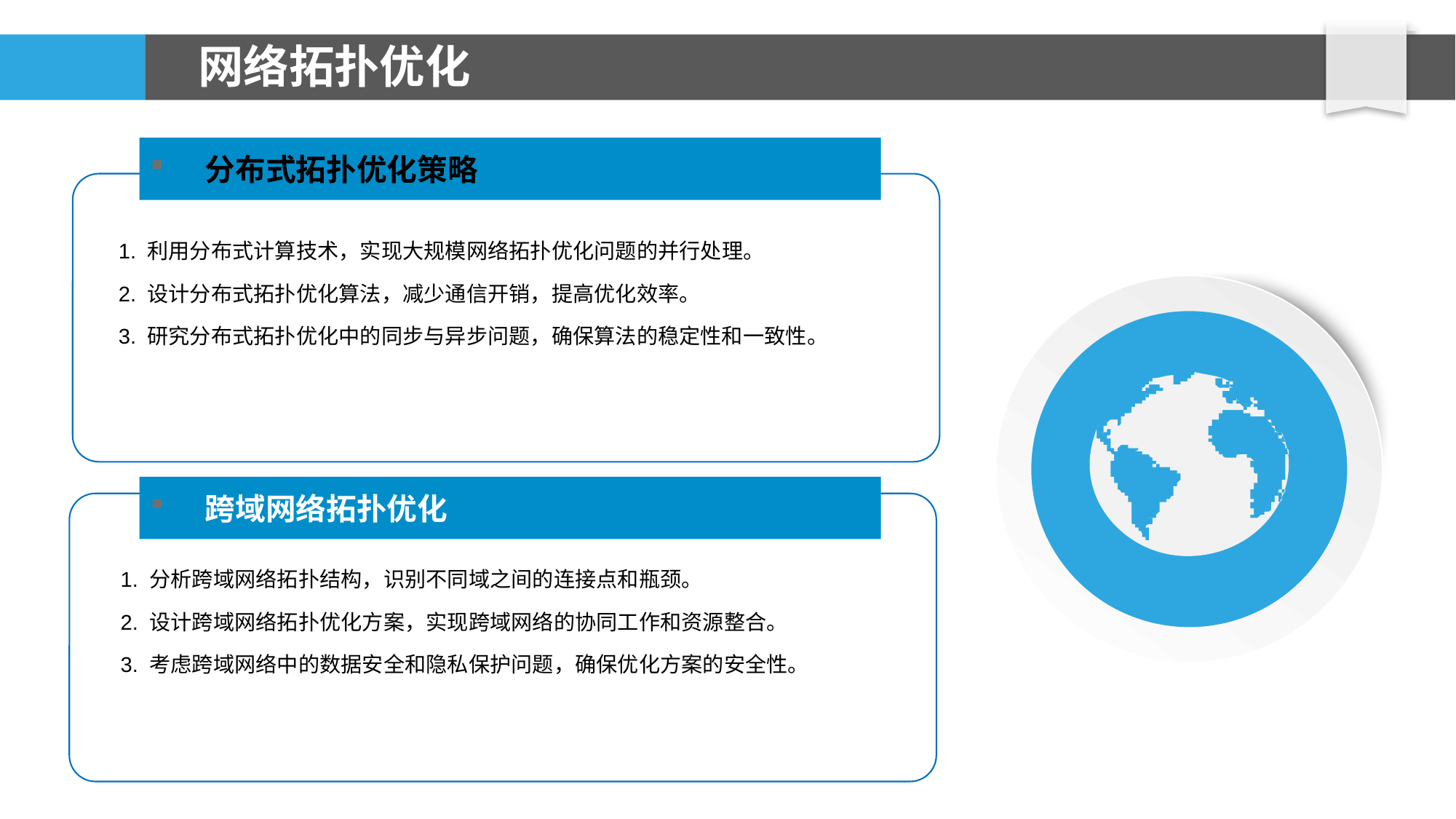

# 网络拓扑优化
分布式拓扑优化策略
1. 利用分布式计算技术，实现大规模网络拓扑优化问题的并行处理。
2. 设计分布式拓扑优化算法，减少通信开销，提高优化效率。
3. 研究分布式拓扑优化中的同步与异步问题，确保算法的稳定性和一致性。
跨域网络拓扑优化
1. 分析跨域网络拓扑结构，识别不同域之间的连接点和瓶颈。
2. 设计跨域网络拓扑优化方案，实现跨域网络的协同工作和资源整合。
3. 考虑跨域网络中的数据安全和隐私保护问题，确保优化方案的安全性。